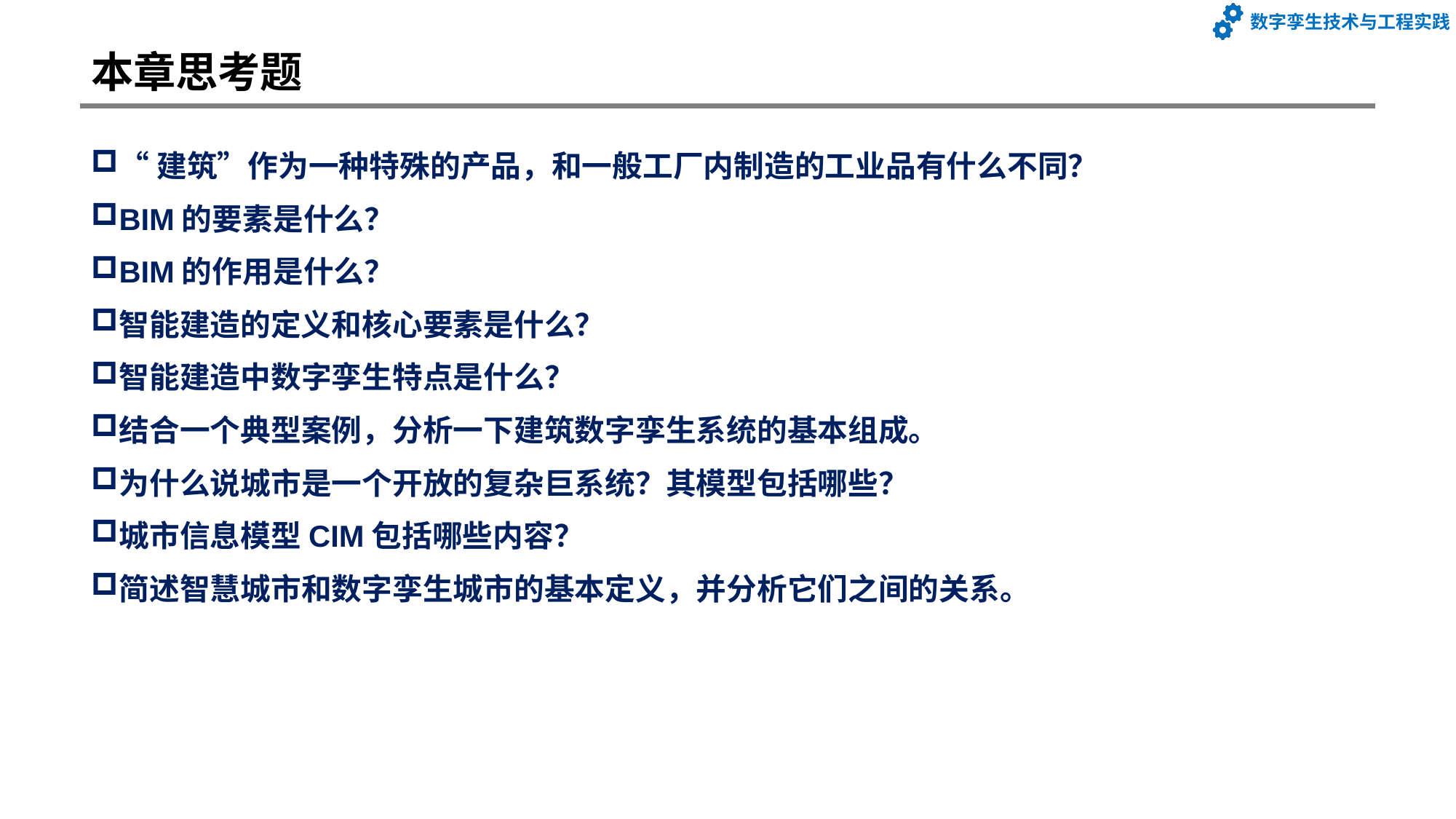

# 本章思考题
“建筑”作为一种特殊的产品，和一般工厂内制造的工业品有什么不同？
BIM的要素是什么？
BIM的作用是什么？
智能建造的定义和核心要素是什么？
智能建造中数字孪生特点是什么？
结合一个典型案例，分析一下建筑数字孪生系统的基本组成。
为什么说城市是一个开放的复杂巨系统？其模型包括哪些？
城市信息模型CIM包括哪些内容？
简述智慧城市和数字孪生城市的基本定义，并分析它们之间的关系。
34